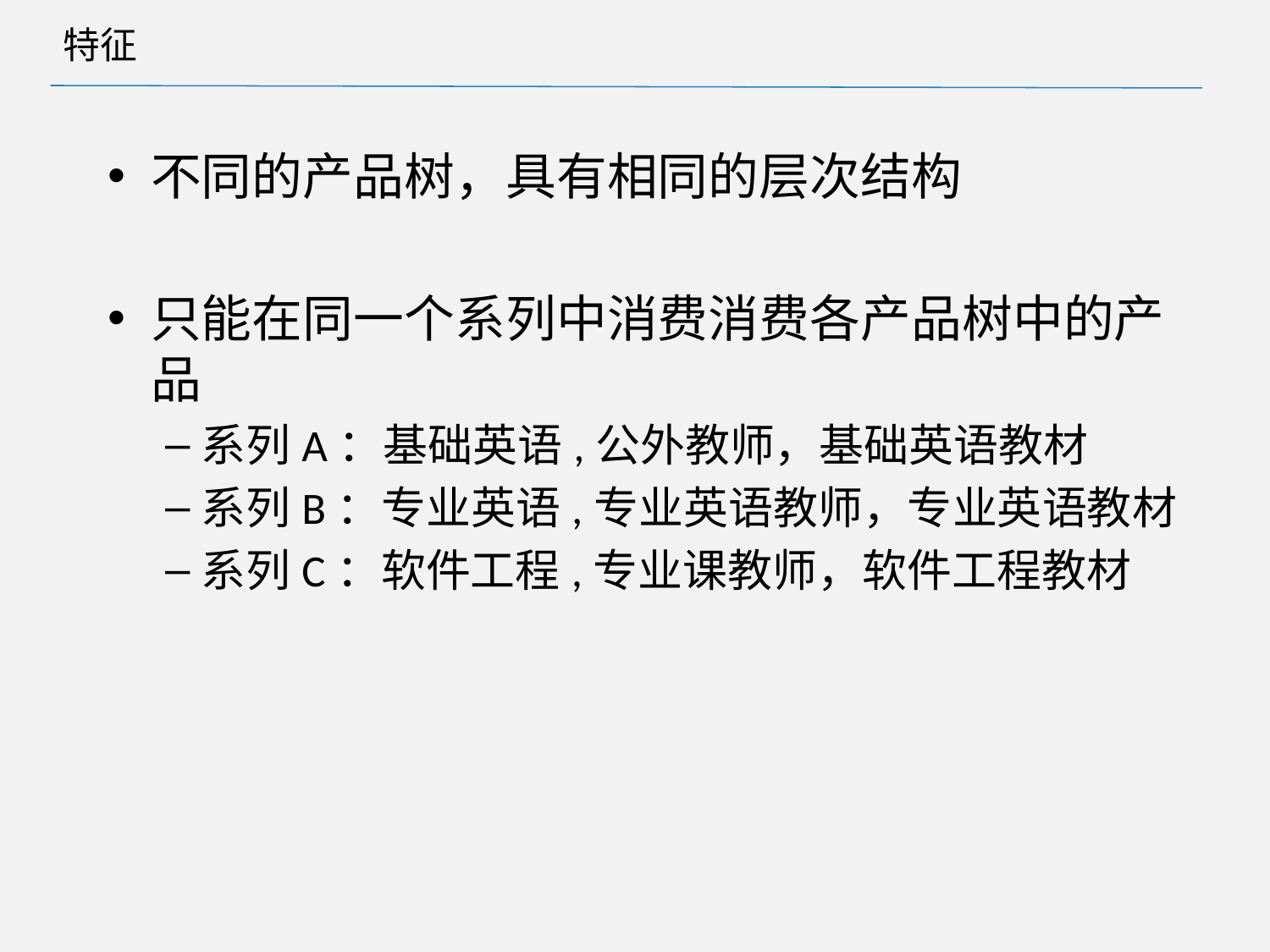

# 特征
不同的产品树，具有相同的层次结构

只能在同一个系列中消费消费各产品树中的产品
系列A：基础英语,公外教师，基础英语教材
系列B：专业英语,专业英语教师，专业英语教材
系列C：软件工程,专业课教师，软件工程教材